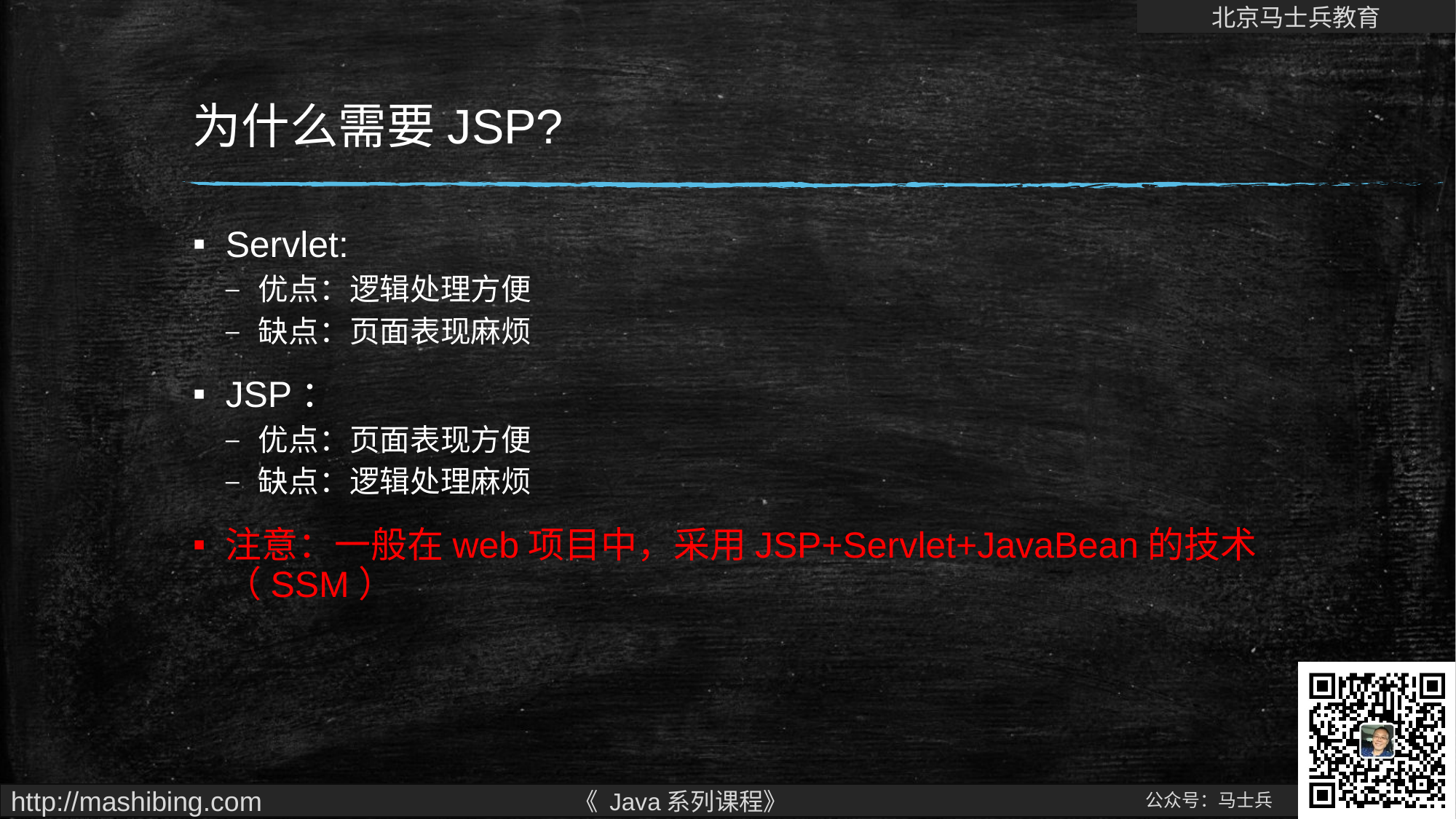

# 为什么需要JSP?
Servlet:
优点：逻辑处理方便
缺点：页面表现麻烦
JSP：
优点：页面表现方便
缺点：逻辑处理麻烦
注意：一般在web项目中，采用JSP+Servlet+JavaBean的技术（SSM）